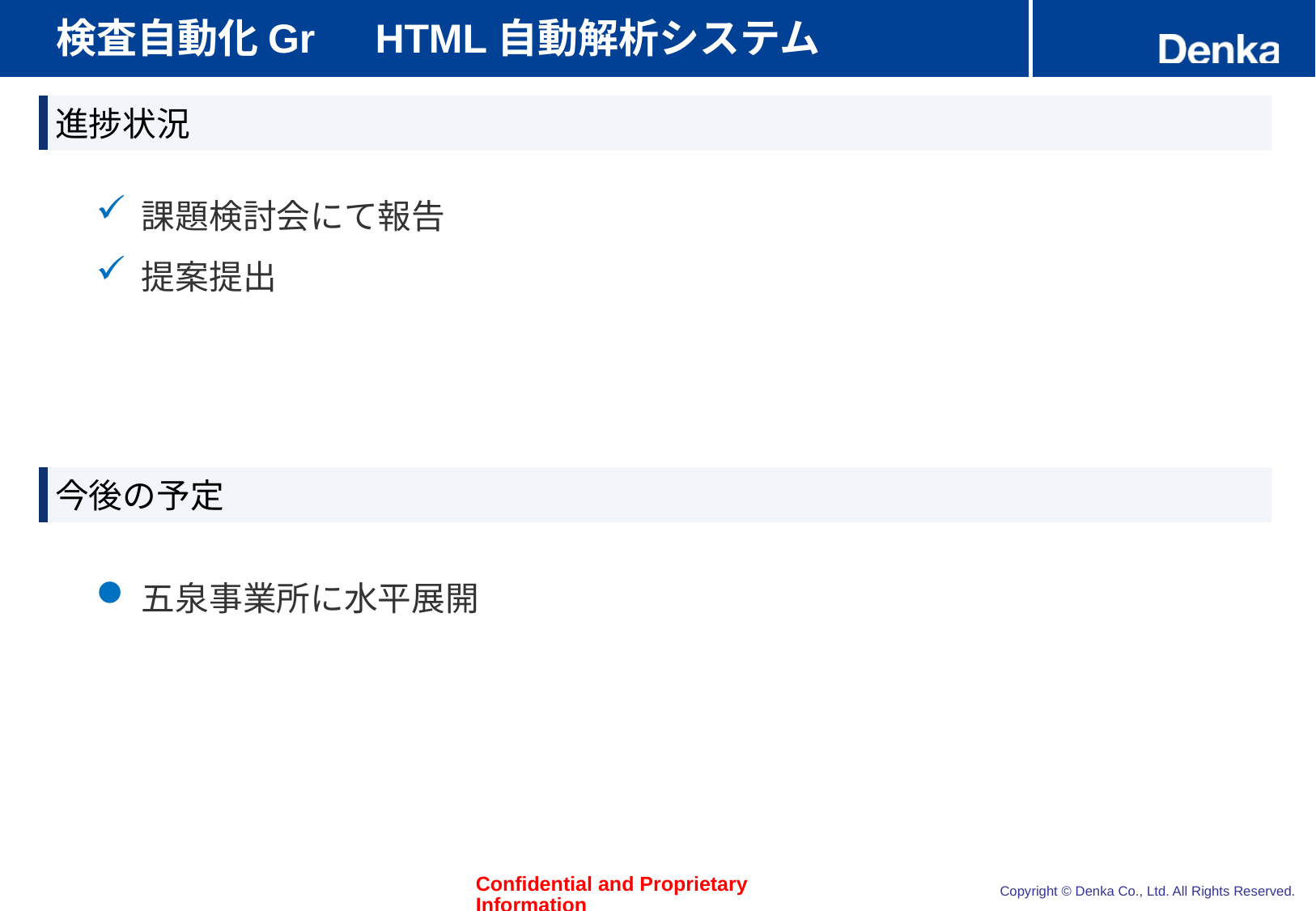

# 検査自動化Gr　HTML自動解析システム
進捗状況

課題検討会にて報告
提案提出
今後の予定

五泉事業所に水平展開